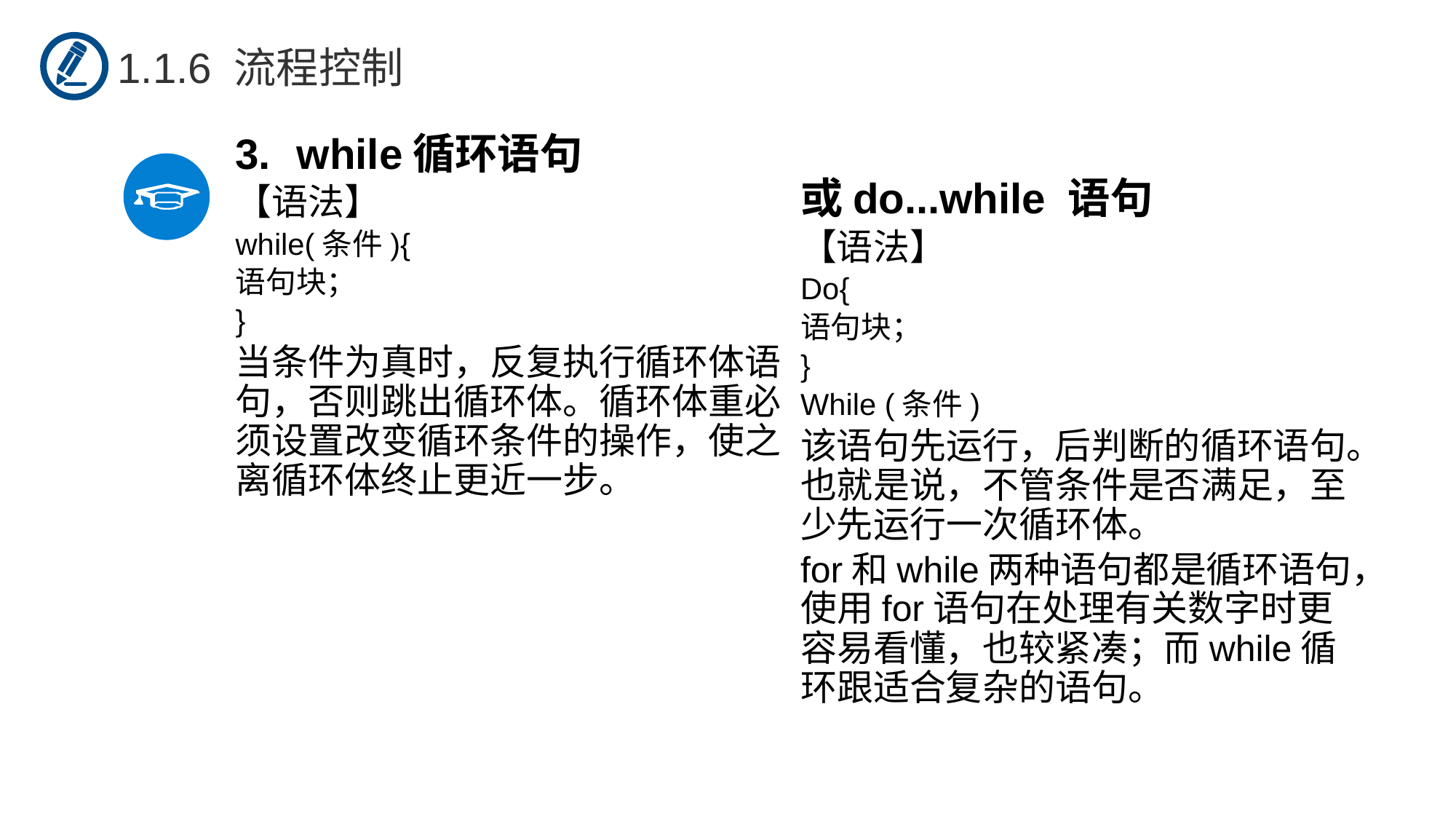

1.1.6 流程控制
while循环语句
【语法】
while(条件){
语句块；
}
当条件为真时，反复执行循环体语句，否则跳出循环体。循环体重必须设置改变循环条件的操作，使之离循环体终止更近一步。

或do...while 语句
【语法】
Do{
语句块；
}
While (条件)
该语句先运行，后判断的循环语句。也就是说，不管条件是否满足，至少先运行一次循环体。
for和while两种语句都是循环语句，使用for语句在处理有关数字时更容易看懂，也较紧凑；而while循环跟适合复杂的语句。